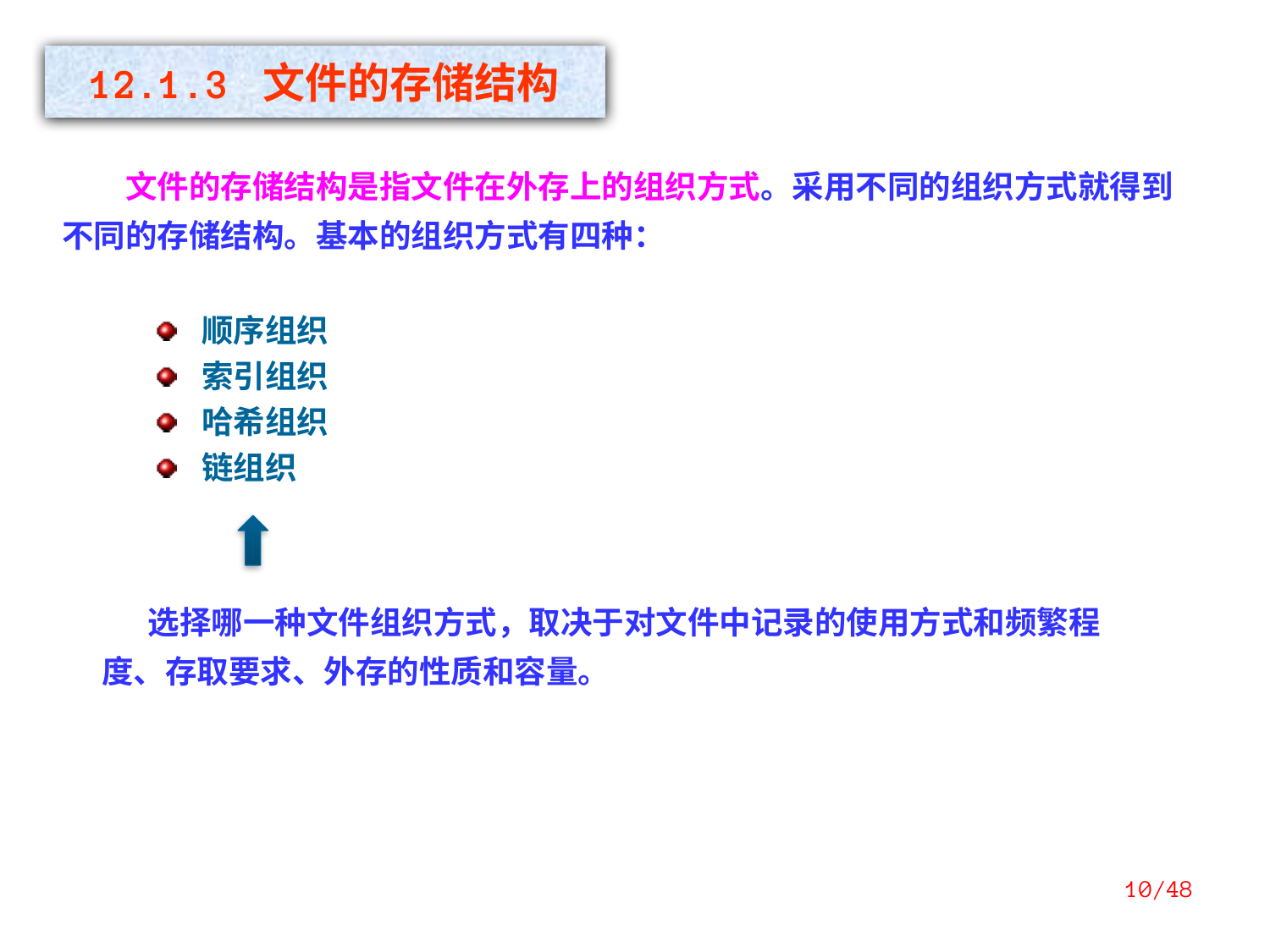

12.1.3 文件的存储结构
　　文件的存储结构是指文件在外存上的组织方式。采用不同的组织方式就得到不同的存储结构。基本的组织方式有四种：
顺序组织
索引组织
哈希组织
链组织

　  选择哪一种文件组织方式，取决于对文件中记录的使用方式和频繁程度、存取要求、外存的性质和容量。
10/48